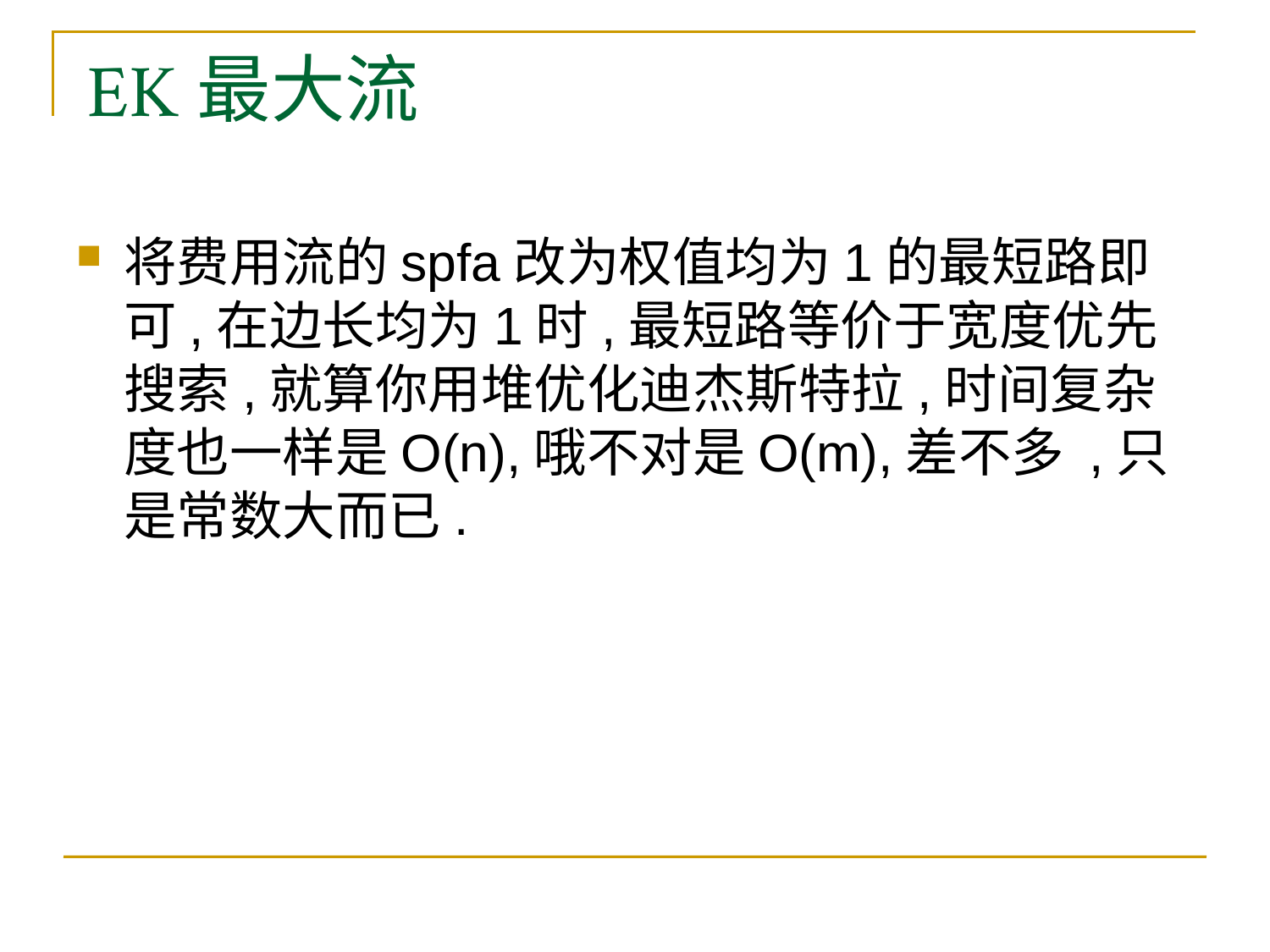

# EK最大流
将费用流的spfa改为权值均为1的最短路即可,在边长均为1时,最短路等价于宽度优先搜索,就算你用堆优化迪杰斯特拉,时间复杂度也一样是O(n),哦不对是O(m),差不多 ,只是常数大而已.